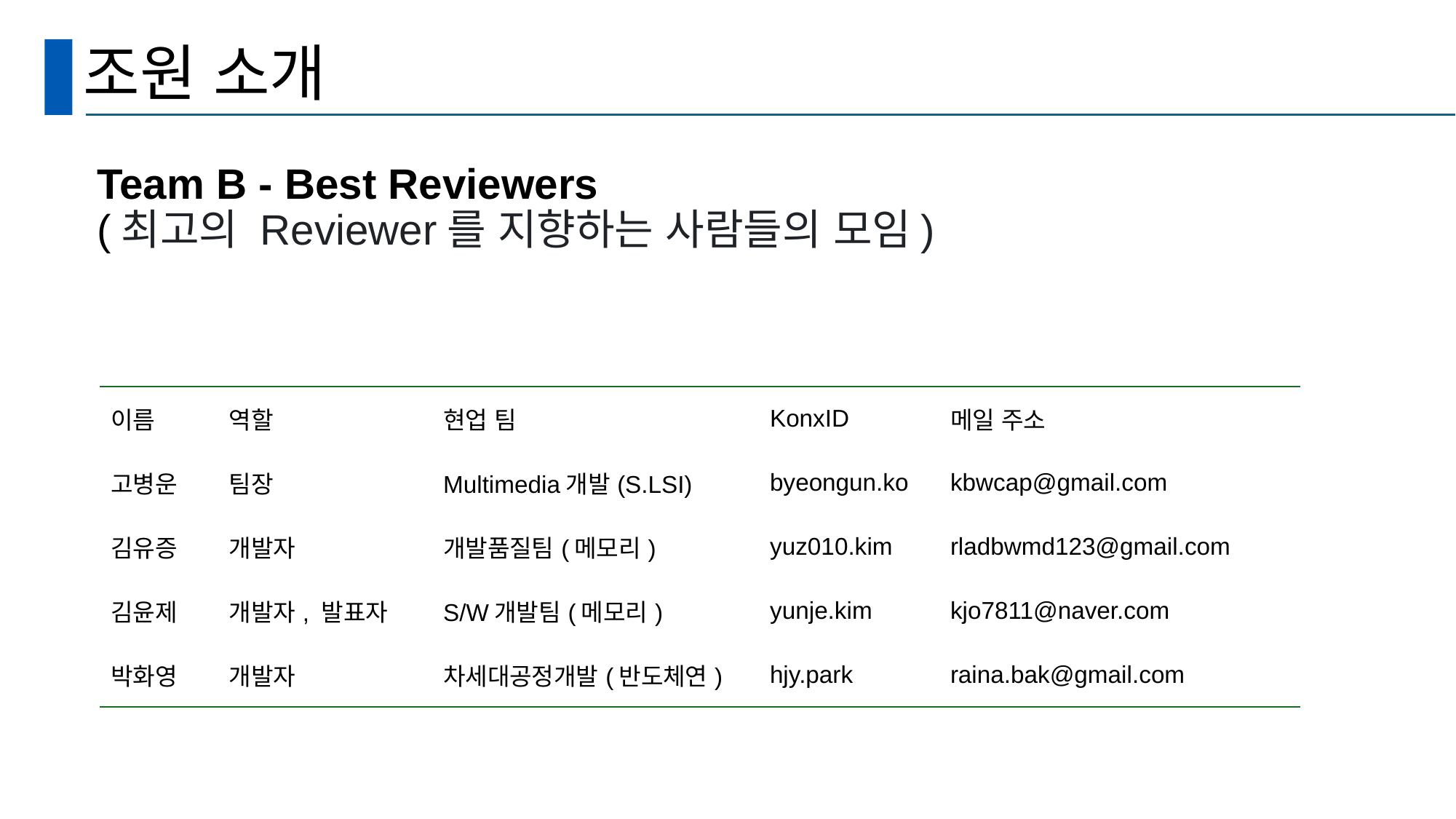

# 조원 소개
Team B - Best Reviewers
(최고의 Reviewer를 지향하는 사람들의 모임)

| 이름 | 역할 | 현업 팀 | KonxID | 메일 주소 |
| --- | --- | --- | --- | --- |
| 고병운 | 팀장 | Multimedia개발(S.LSI) | byeongun.ko | kbwcap@gmail.com |
| 김유증 | 개발자 | 개발품질팀(메모리) | yuz010.kim | rladbwmd123@gmail.com |
| 김윤제 | 개발자, 발표자 | S/W개발팀(메모리) | yunje.kim | kjo7811@naver.com |
| 박화영 | 개발자 | 차세대공정개발(반도체연) | hjy.park | raina.bak@gmail.com |